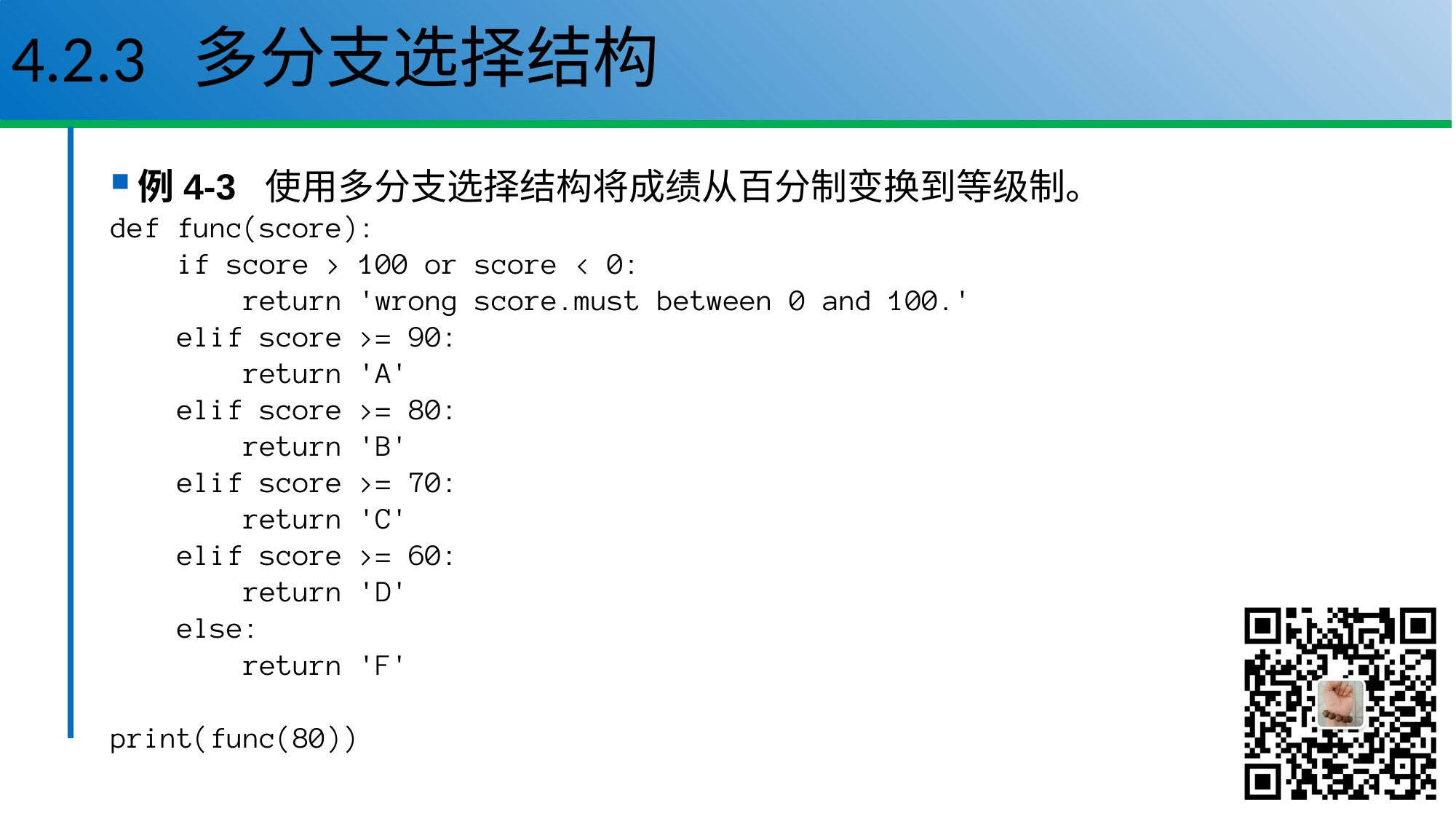

# 4.2.3  多分支选择结构
例4-3  使用多分支选择结构将成绩从百分制变换到等级制。
def func(score):
    if score > 100 or score < 0:
        return 'wrong score.must between 0 and 100.'
    elif score >= 90:
        return 'A'
    elif score >= 80:
        return 'B'
    elif score >= 70:
        return 'C'
    elif score >= 60:
        return 'D'
    else:
        return 'F'

print(func(80))
18